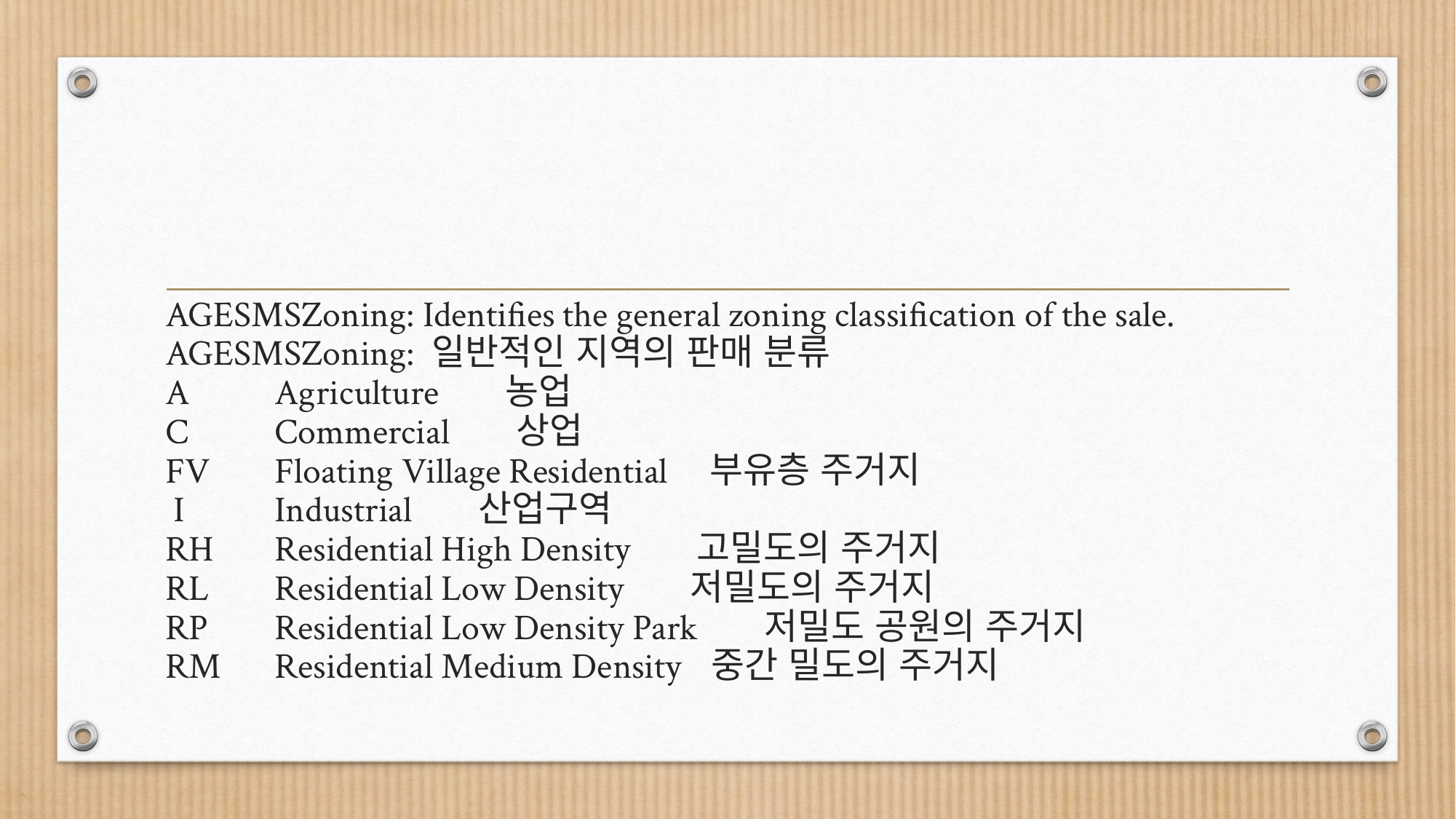

#
AGESMSZoning: Identifies the general zoning classification of the sale.
AGESMSZoning: 일반적인 지역의 판매 분류
A	Agriculture       농업
C	Commercial       상업
FV	Floating Village Residential    부유층 주거지
 I	Industrial       산업구역
RH	Residential High Density       고밀도의 주거지
RL	Residential Low Density       저밀도의 주거지
RP	Residential Low Density Park       저밀도 공원의 주거지
RM	Residential Medium Density	중간 밀도의 주거지